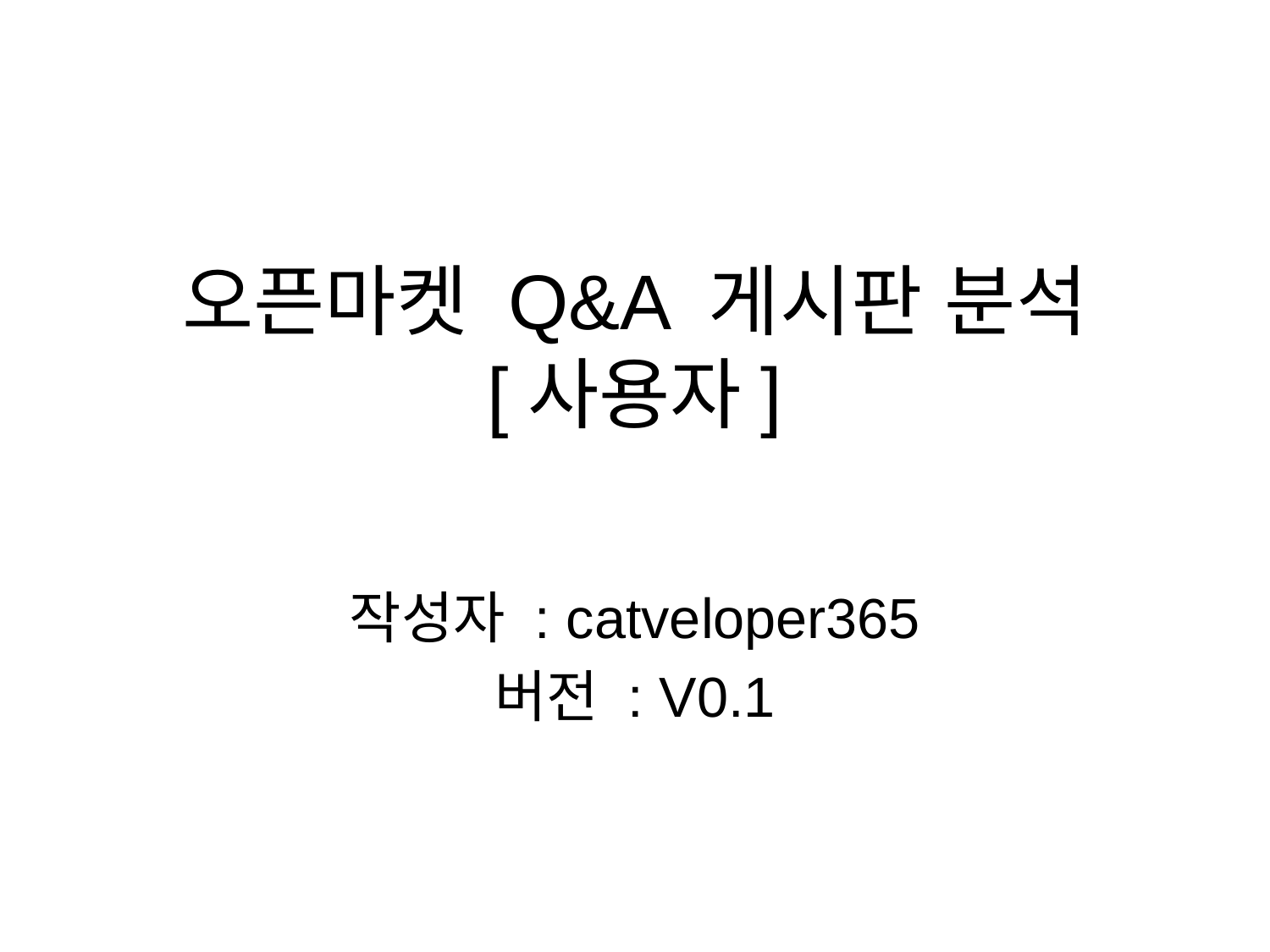

# 오픈마켓 Q&A 게시판 분석 [사용자]
작성자 : catveloper365
버전 : V0.1